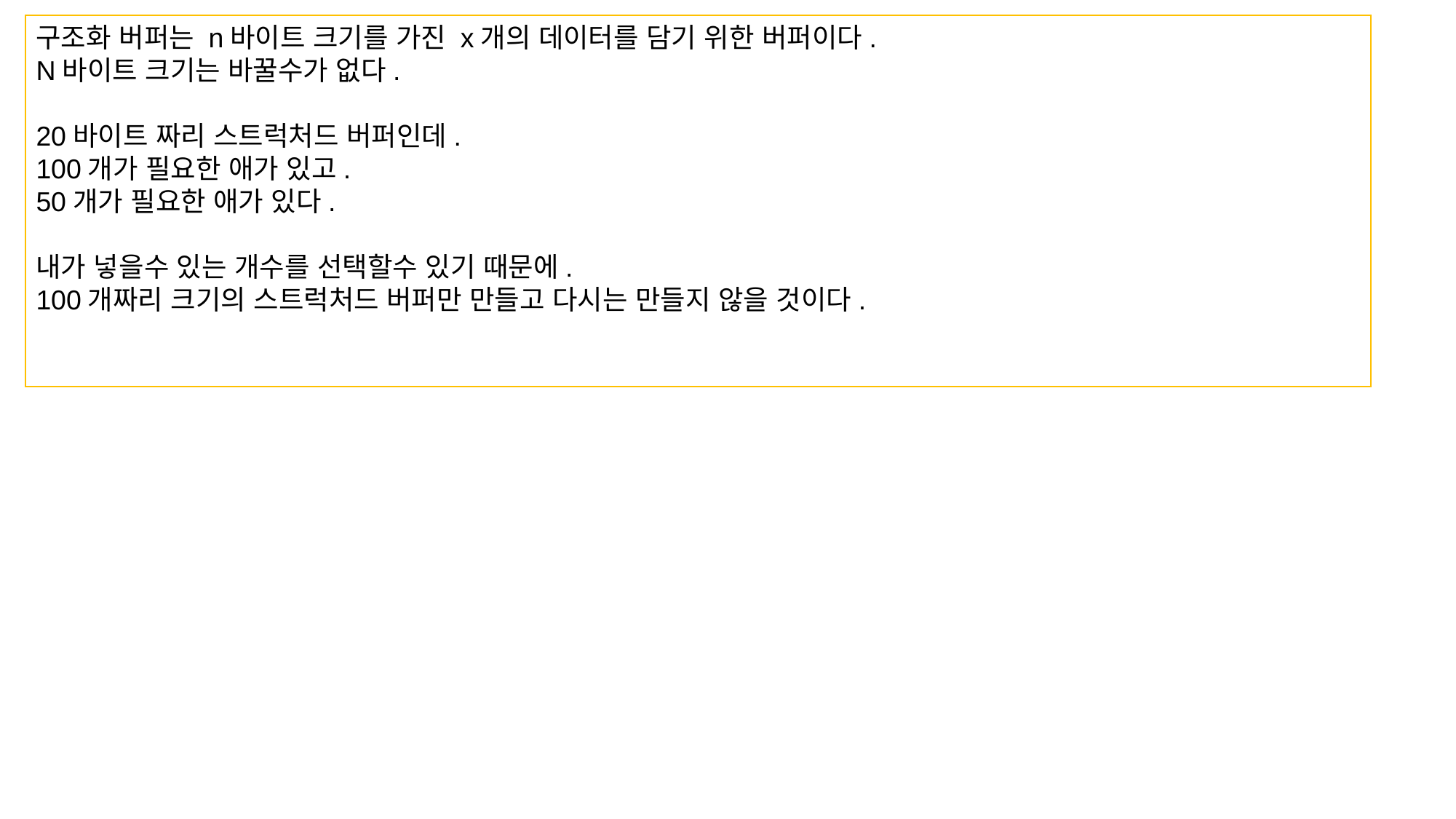

구조화 버퍼는 n바이트 크기를 가진 x개의 데이터를 담기 위한 버퍼이다.
N바이트 크기는 바꿀수가 없다.

20바이트 짜리 스트럭처드 버퍼인데.
100개가 필요한 애가 있고.
50개가 필요한 애가 있다.

내가 넣을수 있는 개수를 선택할수 있기 때문에.
100개짜리 크기의 스트럭처드 버퍼만 만들고 다시는 만들지 않을 것이다.